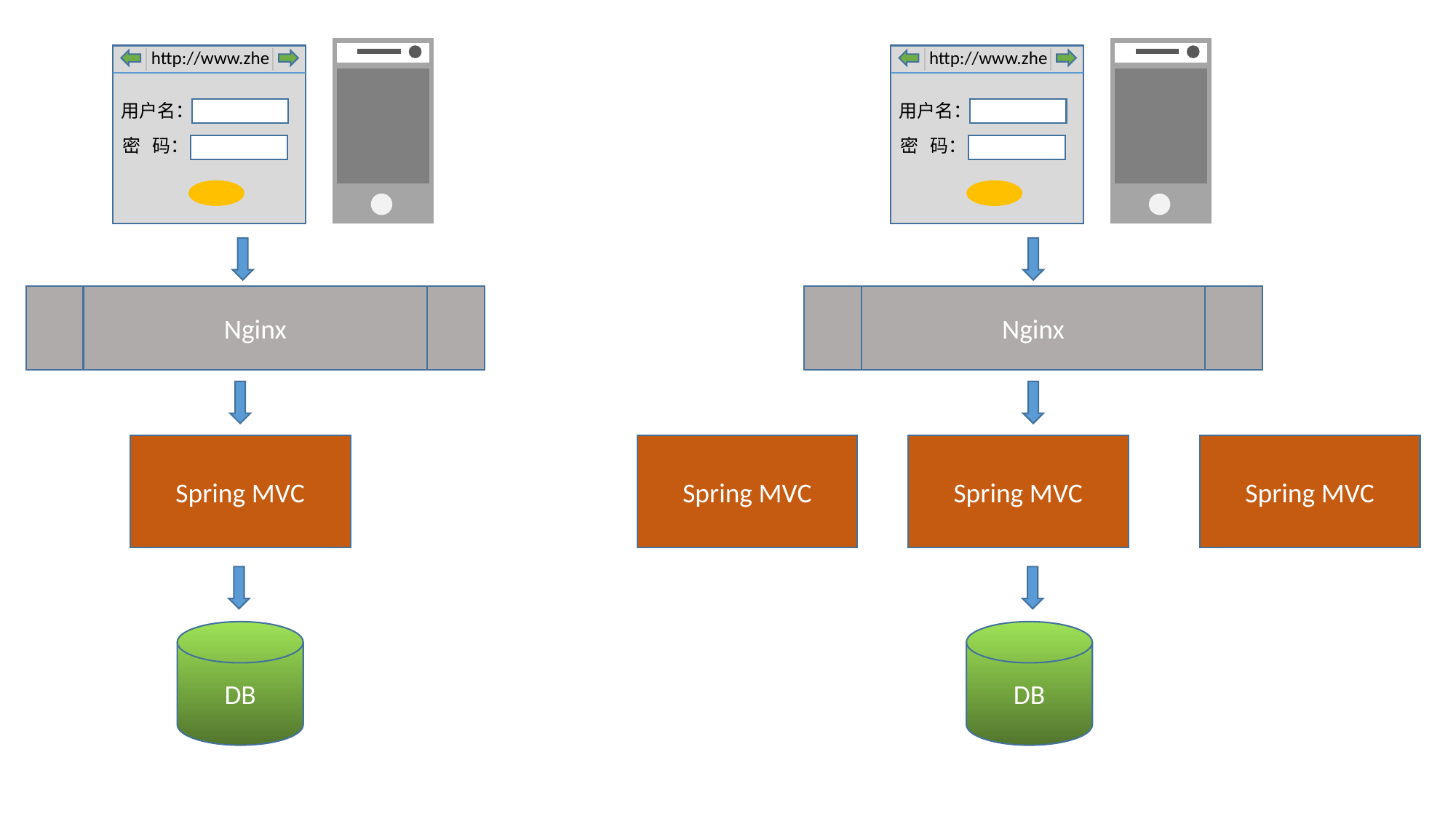

http://www.zhe

用户名：

密   码：

http://www.zhe

用户名：

密   码：

Nginx
Nginx

Spring MVC
Spring MVC
Spring MVC
Spring MVC

DB
DB